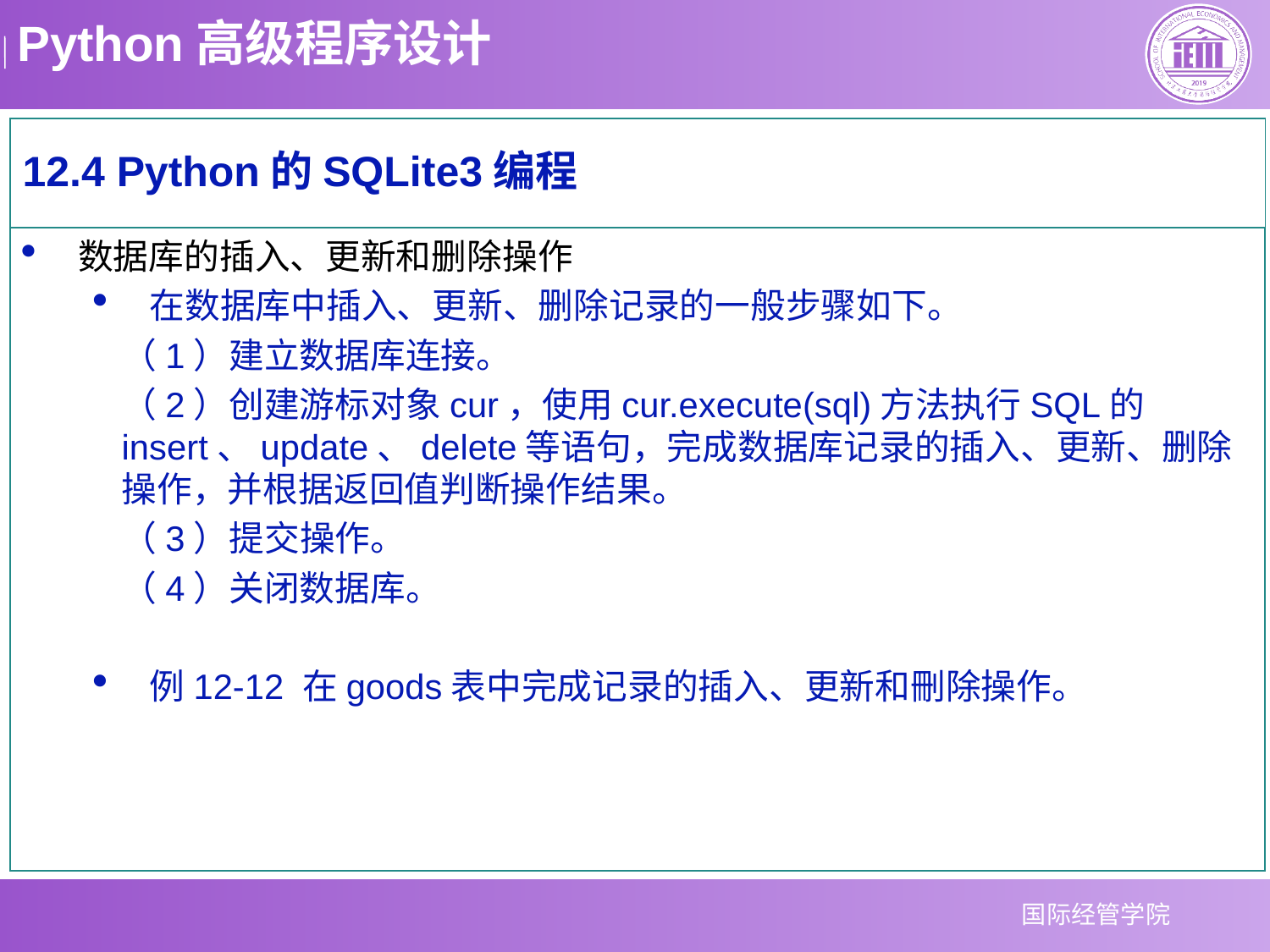

12.4 Python的SQLite3编程
数据库的插入、更新和删除操作
在数据库中插入、更新、删除记录的一般步骤如下。
（1）建立数据库连接。
（2）创建游标对象cur，使用cur.execute(sql)方法执行SQL的insert、update、delete等语句，完成数据库记录的插入、更新、删除操作，并根据返回值判断操作结果。
（3）提交操作。
（4）关闭数据库。

例12-12 在goods表中完成记录的插入、更新和刪除操作。